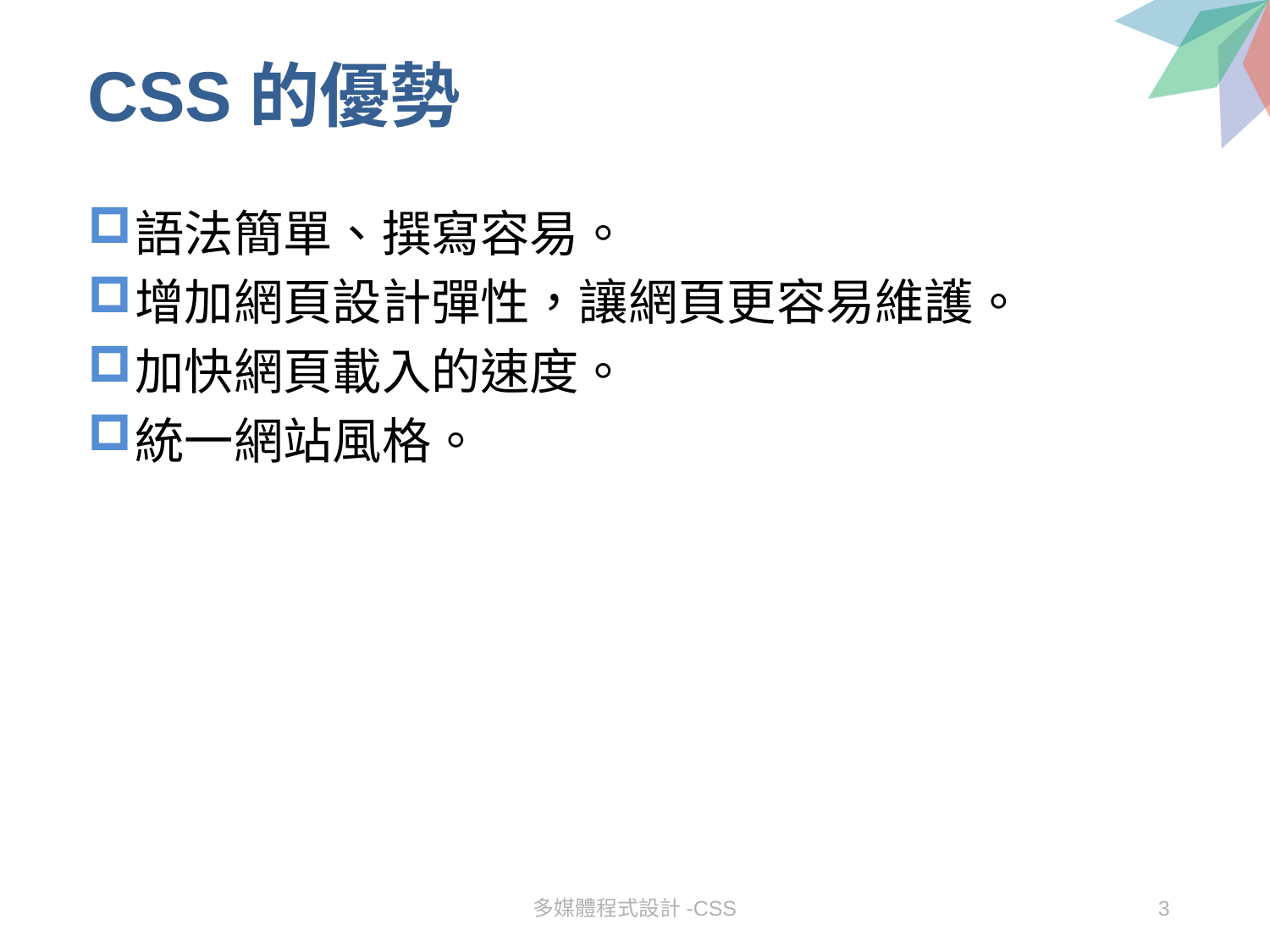

# CSS的優勢
語法簡單、撰寫容易。
增加網頁設計彈性，讓網頁更容易維護。
加快網頁載入的速度。
統一網站風格。
多媒體程式設計-CSS
3